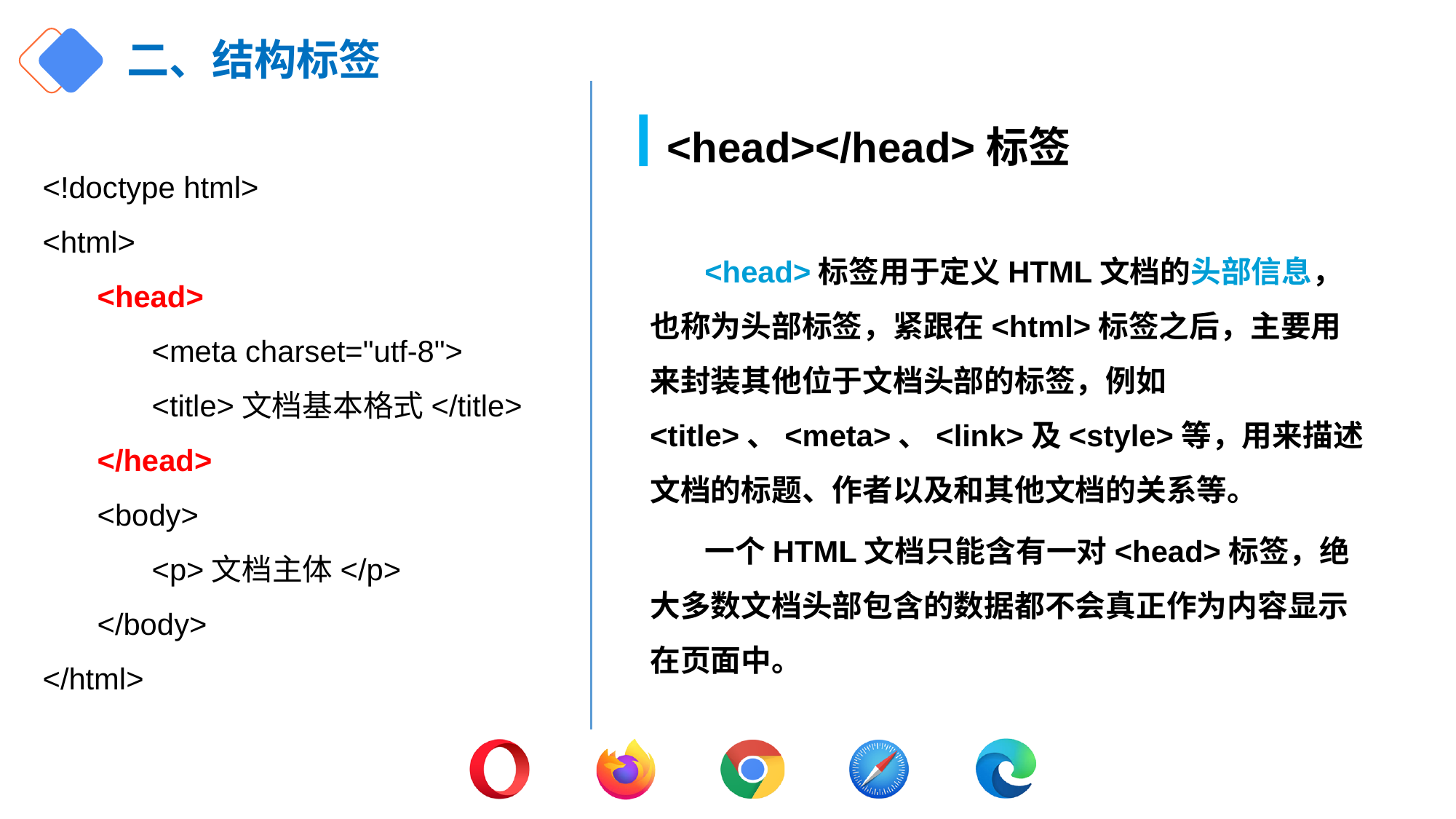

# 二、结构标签
<head></head>标签

<!doctype html>
<html>
<head>
<meta charset="utf-8">
<title>文档基本格式</title>
</head>
<body>
<p>文档主体</p>
</body>
</html>
<head>标签用于定义HTML文档的头部信息，也称为头部标签，紧跟在<html>标签之后，主要用来封装其他位于文档头部的标签，例如<title>、<meta>、<link>及<style>等，用来描述文档的标题、作者以及和其他文档的关系等。
一个HTML文档只能含有一对<head>标签，绝大多数文档头部包含的数据都不会真正作为内容显示在页面中。